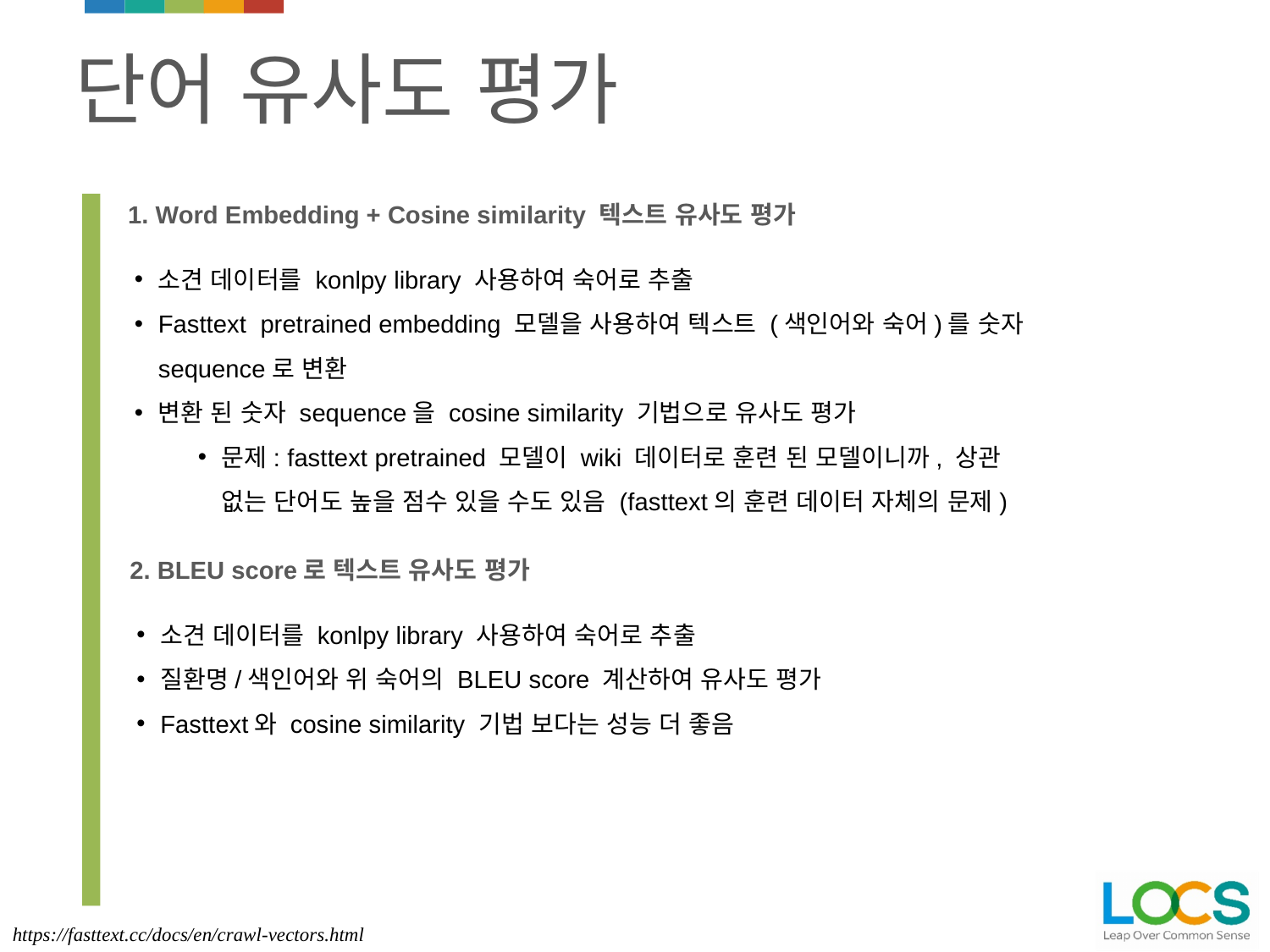

# 단어 유사도 평가

1. Word Embedding + Cosine similarity 텍스트 유사도 평가

소견 데이터를 konlpy library 사용하여 숙어로 추출
Fasttext  pretrained embedding 모델을 사용하여 텍스트 (색인어와 숙어)를 숫자 sequence로 변환
변환 된 숫자 sequence을 cosine similarity 기법으로 유사도 평가
문제: fasttext pretrained 모델이 wiki 데이터로 훈련 된 모델이니까, 상관 없는 단어도 높을 점수 있을 수도 있음 (fasttext의 훈련 데이터 자체의 문제)
2. BLEU score로 텍스트 유사도 평가
소견 데이터를 konlpy library 사용하여 숙어로 추출
질환명/색인어와 위 숙어의 BLEU score 계산하여 유사도 평가
Fasttext와 cosine similarity 기법 보다는 성능 더 좋음
https://fasttext.cc/docs/en/crawl-vectors.html